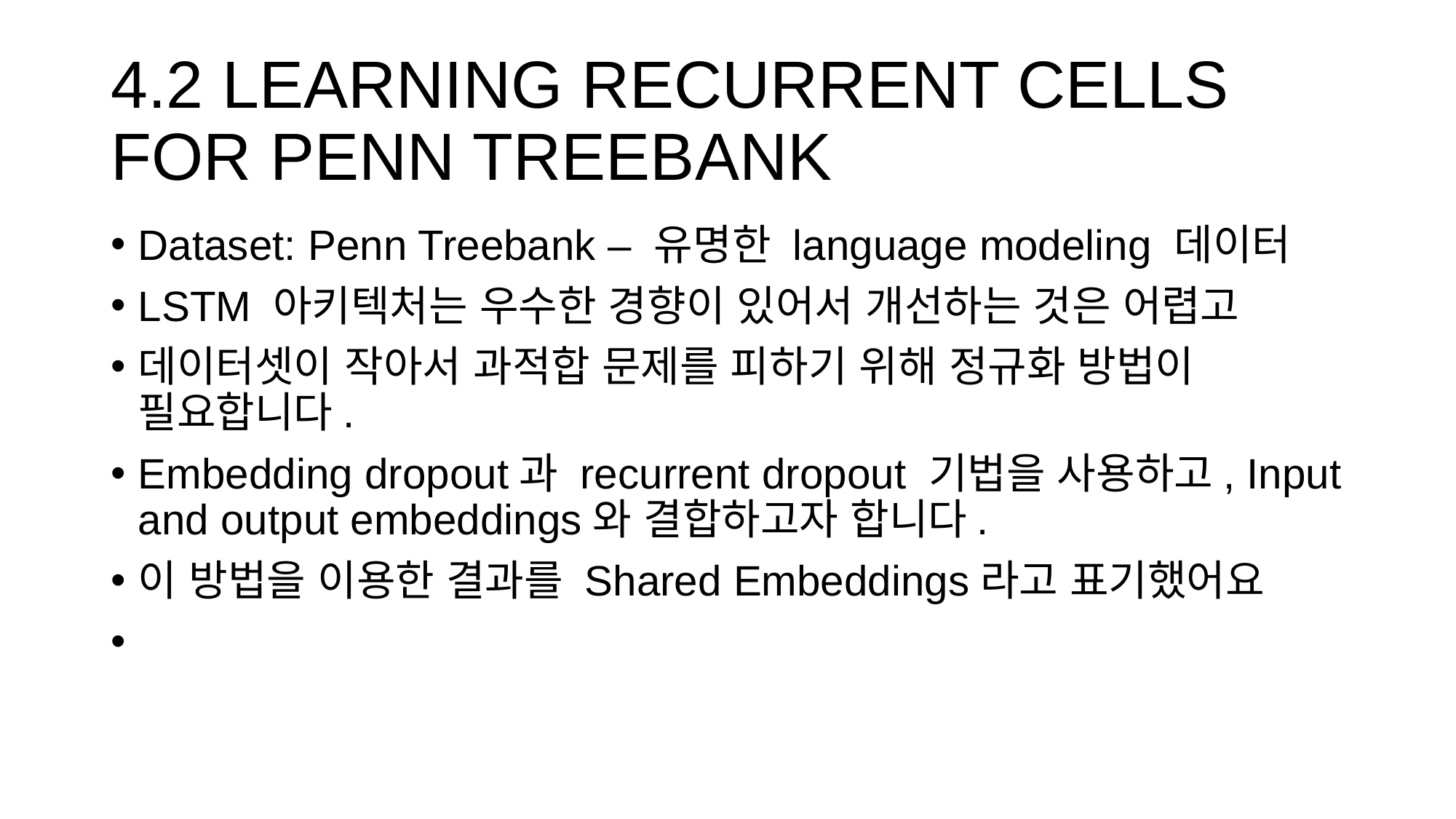

# 4.2 LEARNING RECURRENT CELLS FOR PENN TREEBANK
Dataset: Penn Treebank – 유명한 language modeling 데이터
LSTM 아키텍처는 우수한 경향이 있어서 개선하는 것은 어렵고
데이터셋이 작아서 과적합 문제를 피하기 위해 정규화 방법이 필요합니다.
Embedding dropout과 recurrent dropout 기법을 사용하고, Input and output embeddings와 결합하고자 합니다.
이 방법을 이용한 결과를 Shared Embeddings라고 표기했어요